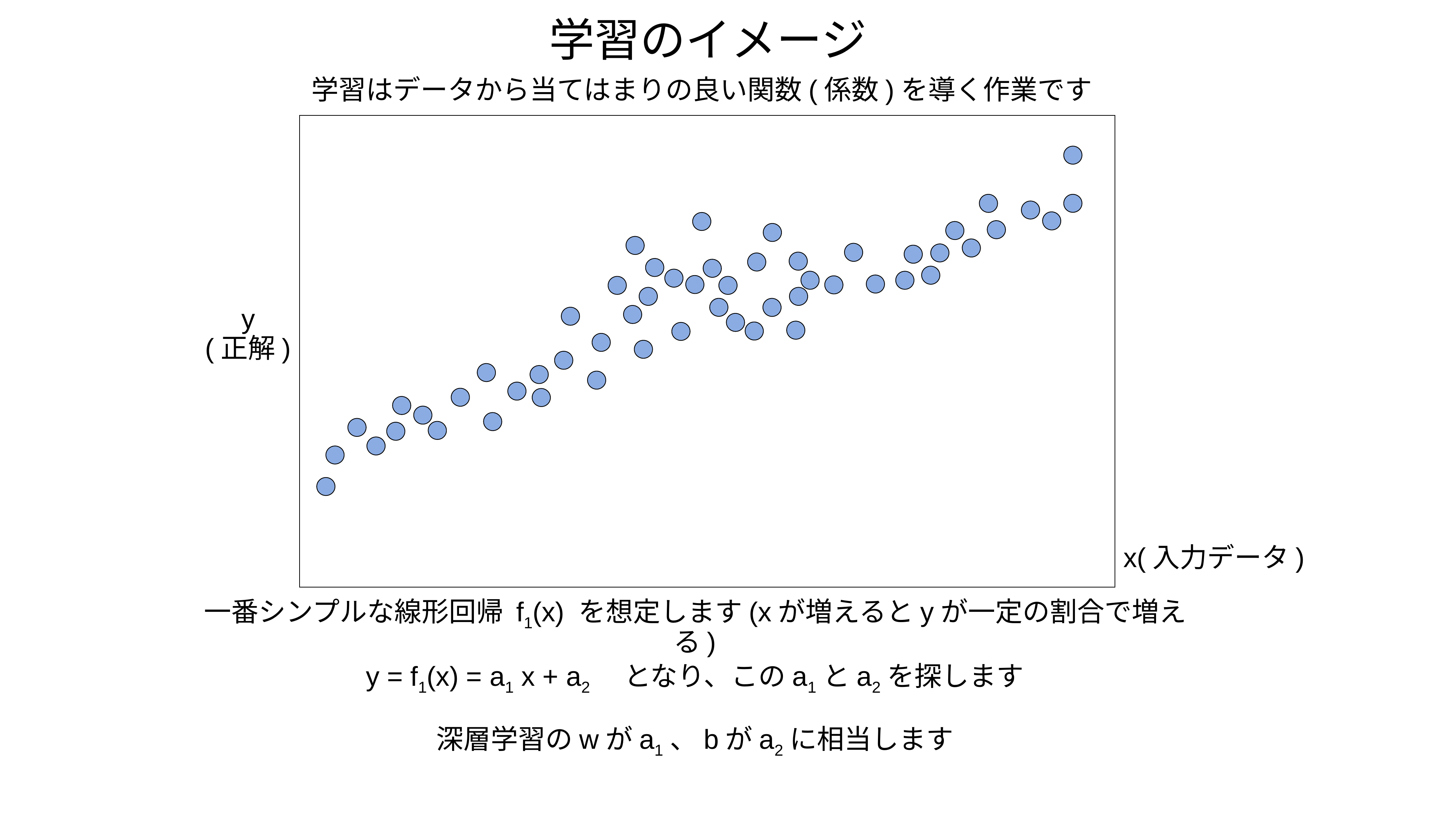

学習のイメージ
学習はデータから当てはまりの良い関数(係数)を導く作業です

y
(正解)

x(入力データ)
一番シンプルな線形回帰 f1(x) を想定します(xが増えるとyが一定の割合で増える)
y = f1(x) = a1 x + a2　となり、このa1とa2を探します

深層学習のwがa1、bがa2に相当します